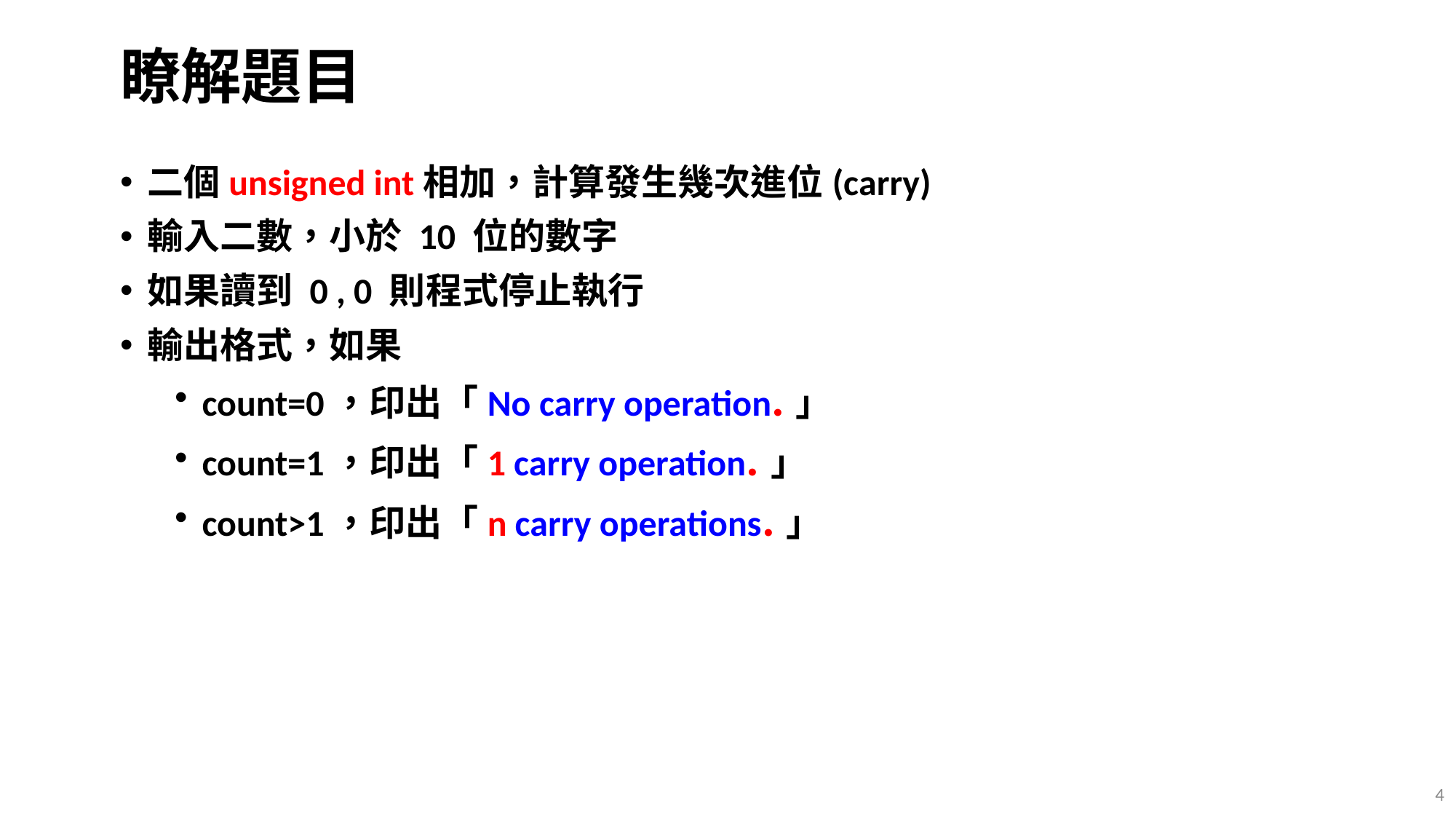

# 瞭解題目
二個unsigned int相加，計算發生幾次進位(carry)
輸入二數，小於 10 位的數字
如果讀到 0 , 0 則程式停止執行
輸出格式，如果
count=0，印出「No carry operation.」
count=1，印出「1 carry operation.」
count>1，印出「n carry operations.」

4